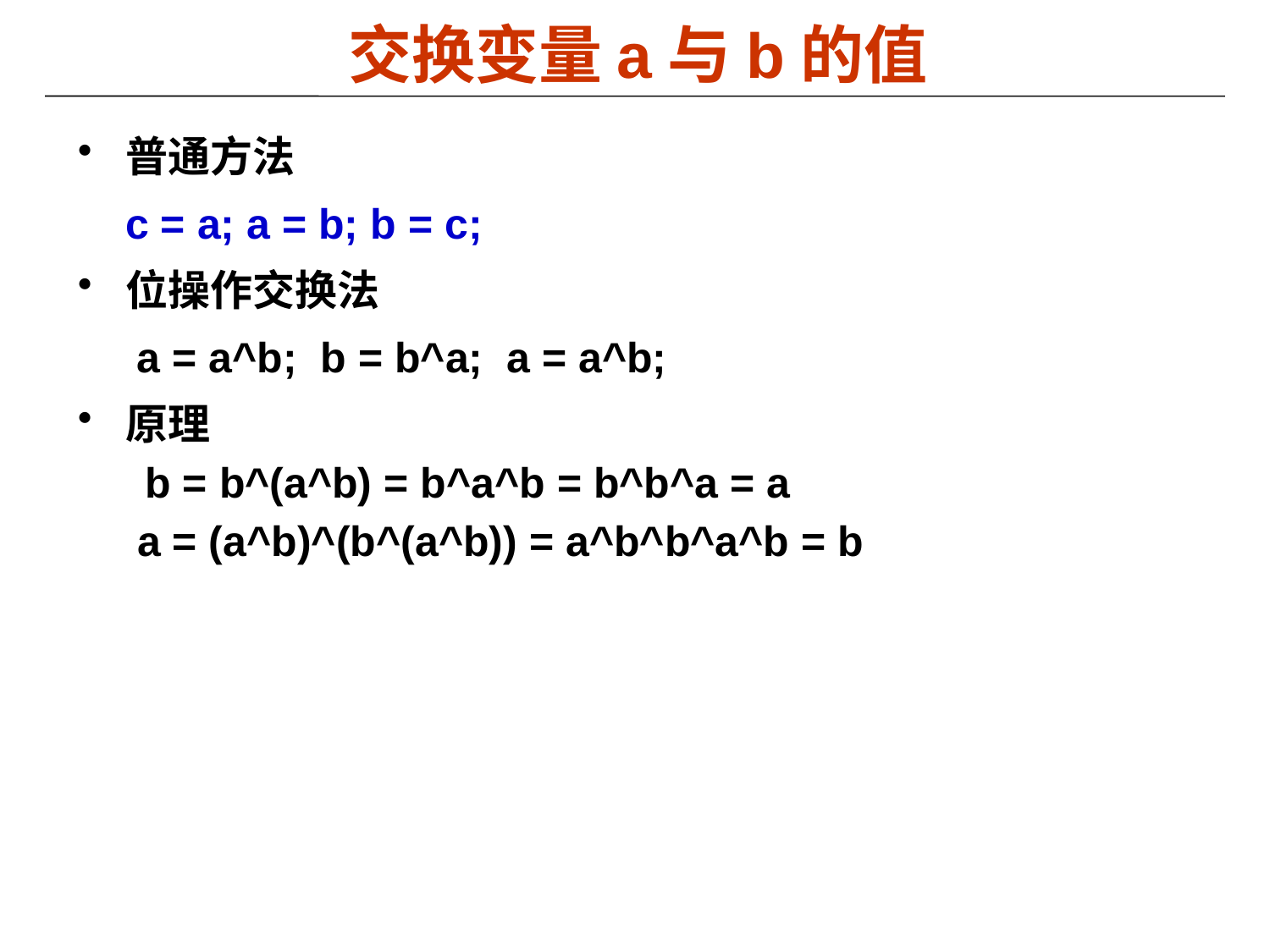

# 交换变量a与b的值
普通方法
c = a; a = b; b = c;
位操作交换法
     a = a^b;  b = b^a;  a = a^b;
原理
 b = b^(a^b) = b^a^b = b^b^a = a
 a = (a^b)^(b^(a^b)) = a^b^b^a^b = b